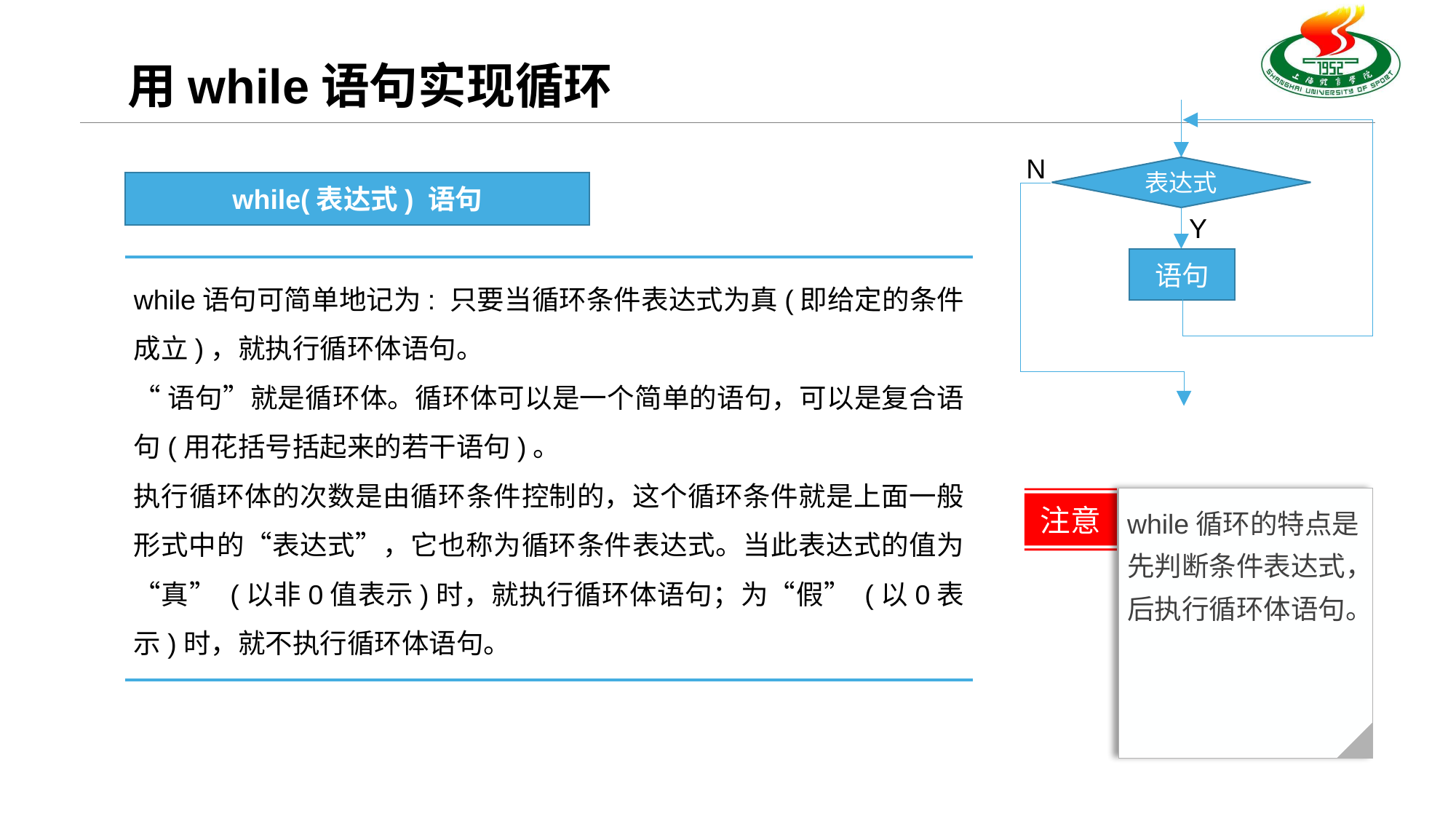

# 用while语句实现循环

N
表达式

Y
语句
while(表达式) 语句
while语句可简单地记为: 只要当循环条件表达式为真(即给定的条件成立)，就执行循环体语句。
“语句”就是循环体。循环体可以是一个简单的语句，可以是复合语句(用花括号括起来的若干语句)。
执行循环体的次数是由循环条件控制的，这个循环条件就是上面一般形式中的“表达式”，它也称为循环条件表达式。当此表达式的值为“真” (以非0值表示)时，就执行循环体语句；为“假” (以0表示)时，就不执行循环体语句。
注意
while循环的特点是先判断条件表达式，后执行循环体语句。